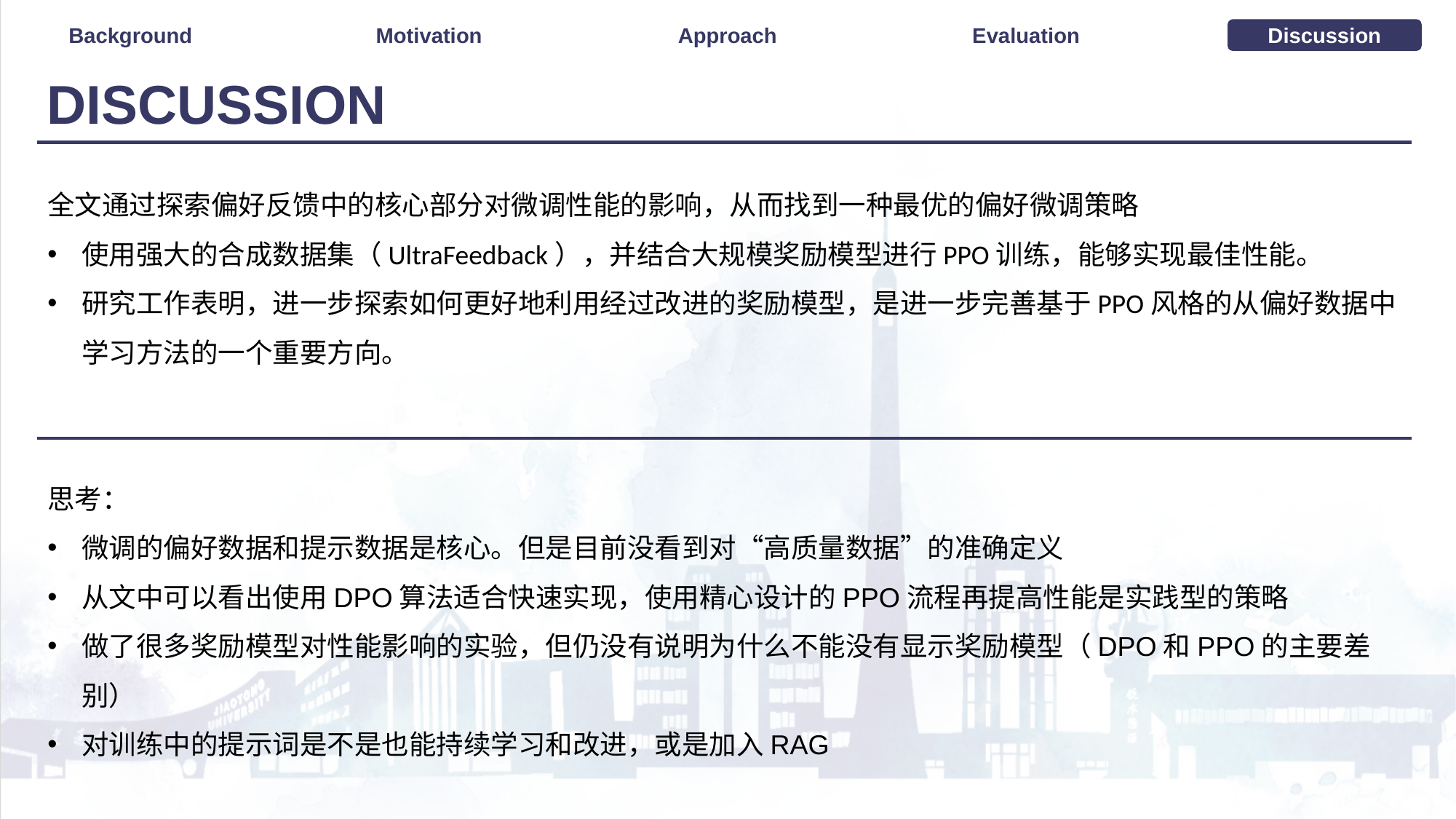

Background
Motivation
Approach
Evaluation
Discussion
# DISCUSSION
全文通过探索偏好反馈中的核心部分对微调性能的影响，从而找到一种最优的偏好微调策略
使用强大的合成数据集（UltraFeedback），并结合大规模奖励模型进行PPO训练，能够实现最佳性能。
研究工作表明，进一步探索如何更好地利用经过改进的奖励模型，是进一步完善基于PPO风格的从偏好数据中学习方法的一个重要方向。
思考：
微调的偏好数据和提示数据是核心。但是目前没看到对“高质量数据”的准确定义
从文中可以看出使用DPO算法适合快速实现，使用精心设计的PPO流程再提高性能是实践型的策略
做了很多奖励模型对性能影响的实验，但仍没有说明为什么不能没有显示奖励模型（DPO和PPO的主要差别）
对训练中的提示词是不是也能持续学习和改进，或是加入RAG